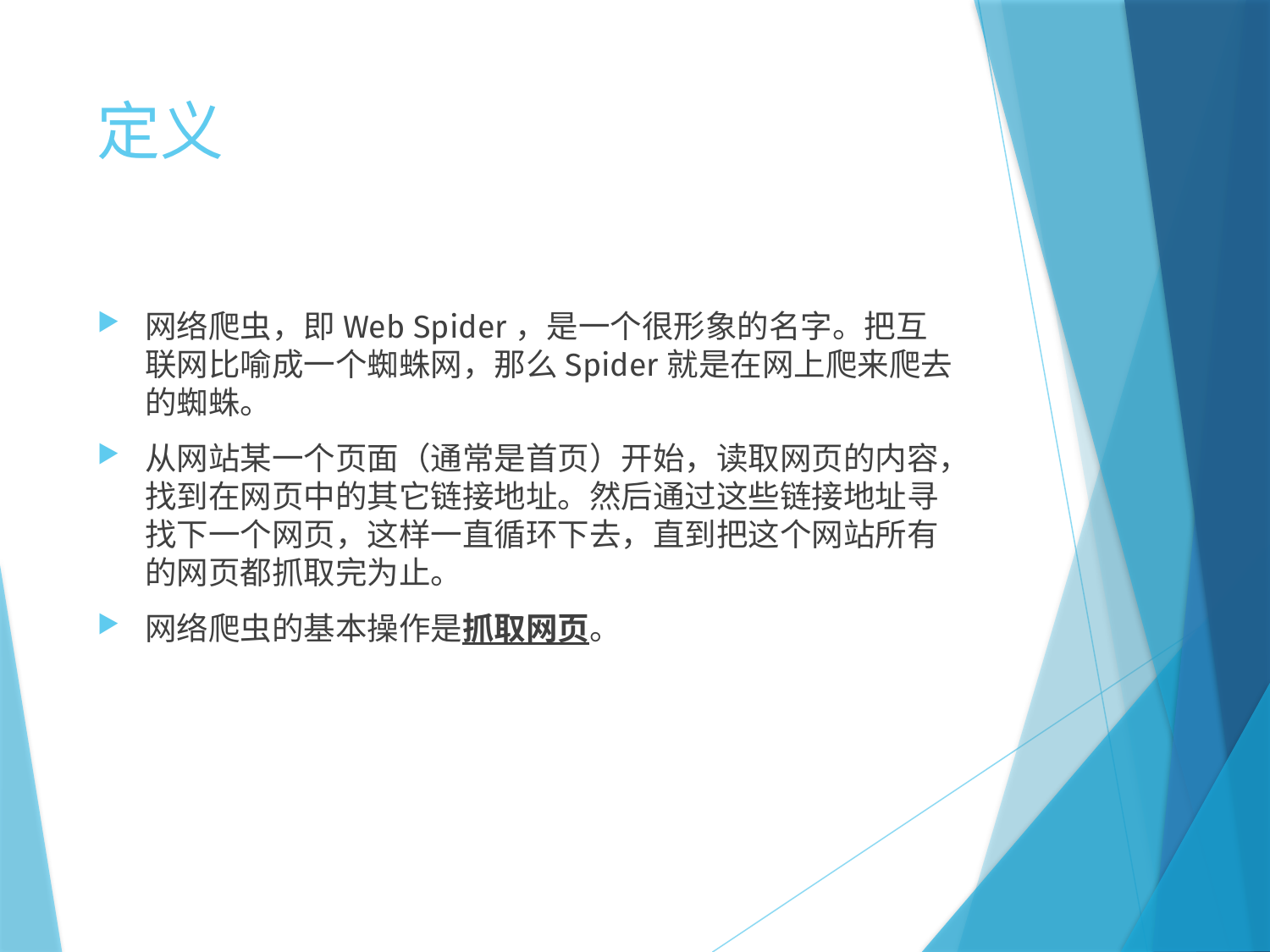

# 定义
网络爬虫，即Web Spider，是一个很形象的名字。把互联网比喻成一个蜘蛛网，那么Spider就是在网上爬来爬去的蜘蛛。
从网站某一个页面（通常是首页）开始，读取网页的内容，找到在网页中的其它链接地址。然后通过这些链接地址寻找下一个网页，这样一直循环下去，直到把这个网站所有的网页都抓取完为止。
网络爬虫的基本操作是抓取网页。